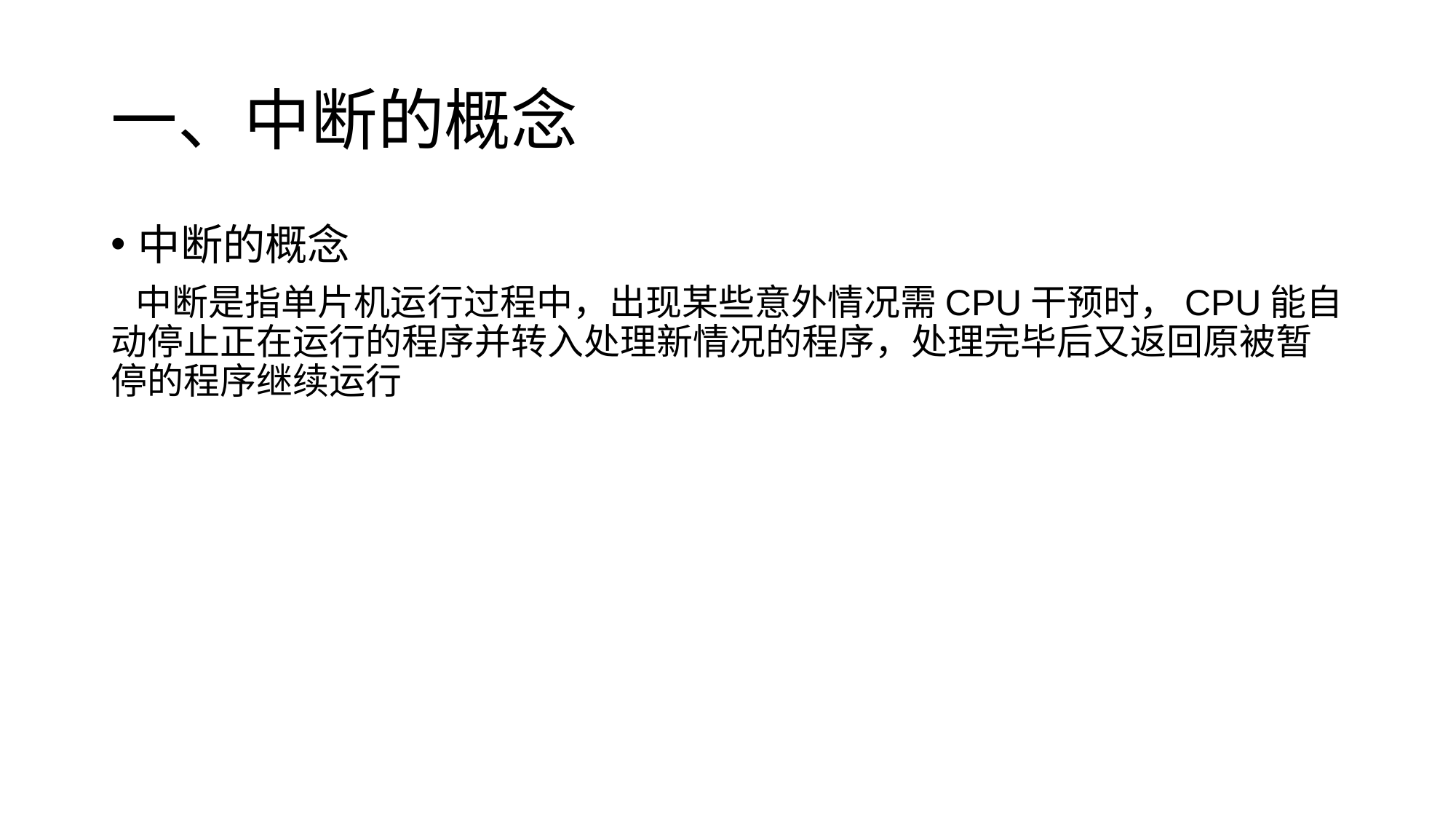

# 一、中断的概念
中断的概念
  中断是指单片机运行过程中，出现某些意外情况需CPU干预时，CPU能自动停止正在运行的程序并转入处理新情况的程序，处理完毕后又返回原被暂停的程序继续运行